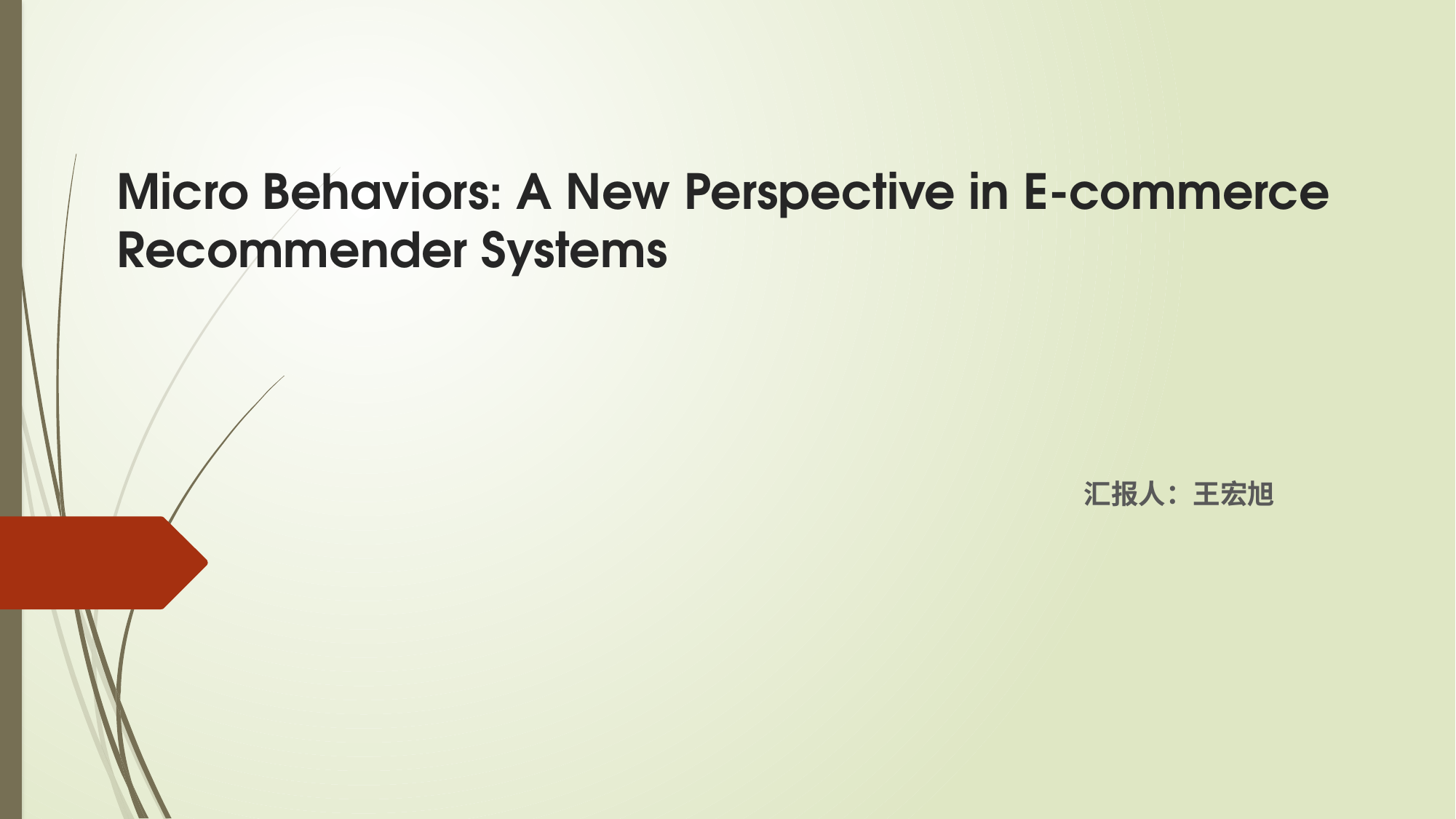

# Micro Behaviors: A New Perspective in E-commerce Recommender Systems
汇报人：王宏旭